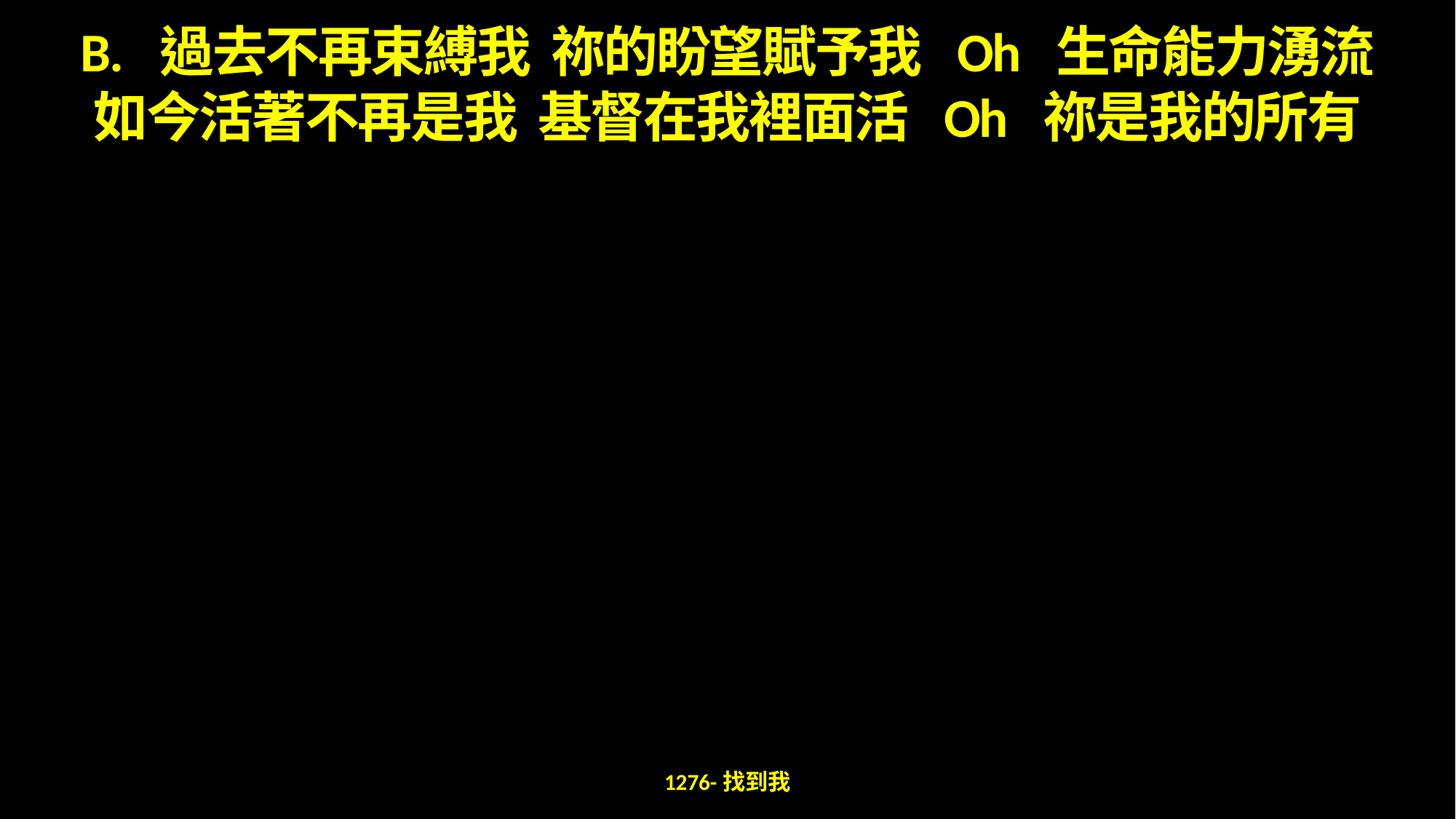

B.  過去不再束縛我  祢的盼望賦予我  Oh  生命能力湧流
如今活著不再是我  基督在我裡面活  Oh  祢是我的所有
1276-找到我